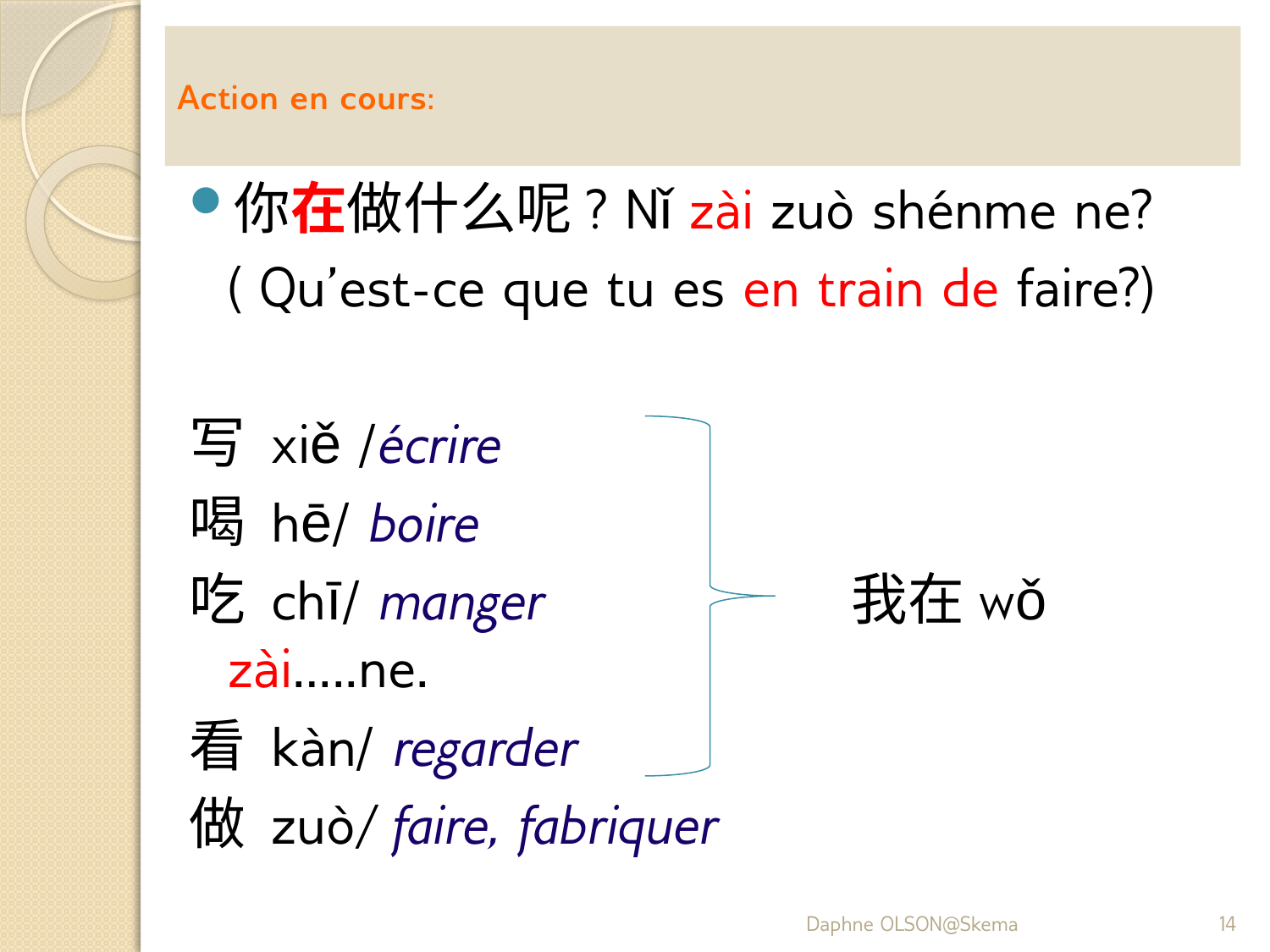

# Action en cours:
你在做什么呢? Nǐ zài zuò shénme ne?
	( Qu’est-ce que tu es en train de faire?)

写 xiě /écrire
喝 hē/ boire
吃 chī/ manger		      我在wǒ zài…..ne.
看 kàn/ regarder
做 zuò/ faire, fabriquer

Daphne OLSON@Skema
14